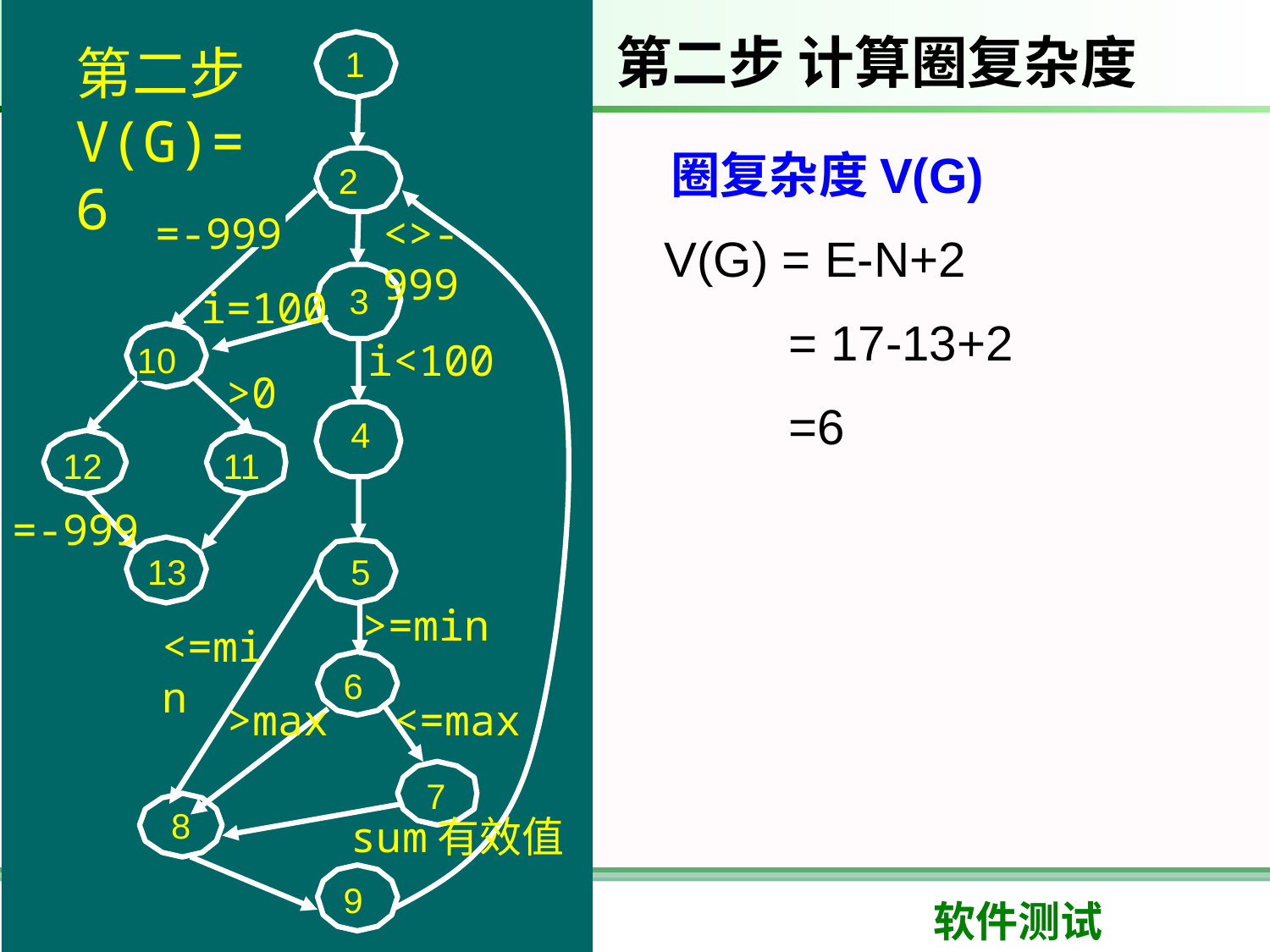

第二步
V(G)=6

1

 2

=-999
<>-999

3
i=100

i<100
10

>0

4

12
11

=-999

13
5

>=min

<=min

6
>max
<=max

7

8

sum有效值

9
第二步 计算圈复杂度
  圈复杂度V(G)
  V(G) = E-N+2
           = 17-13+2
           =6

63